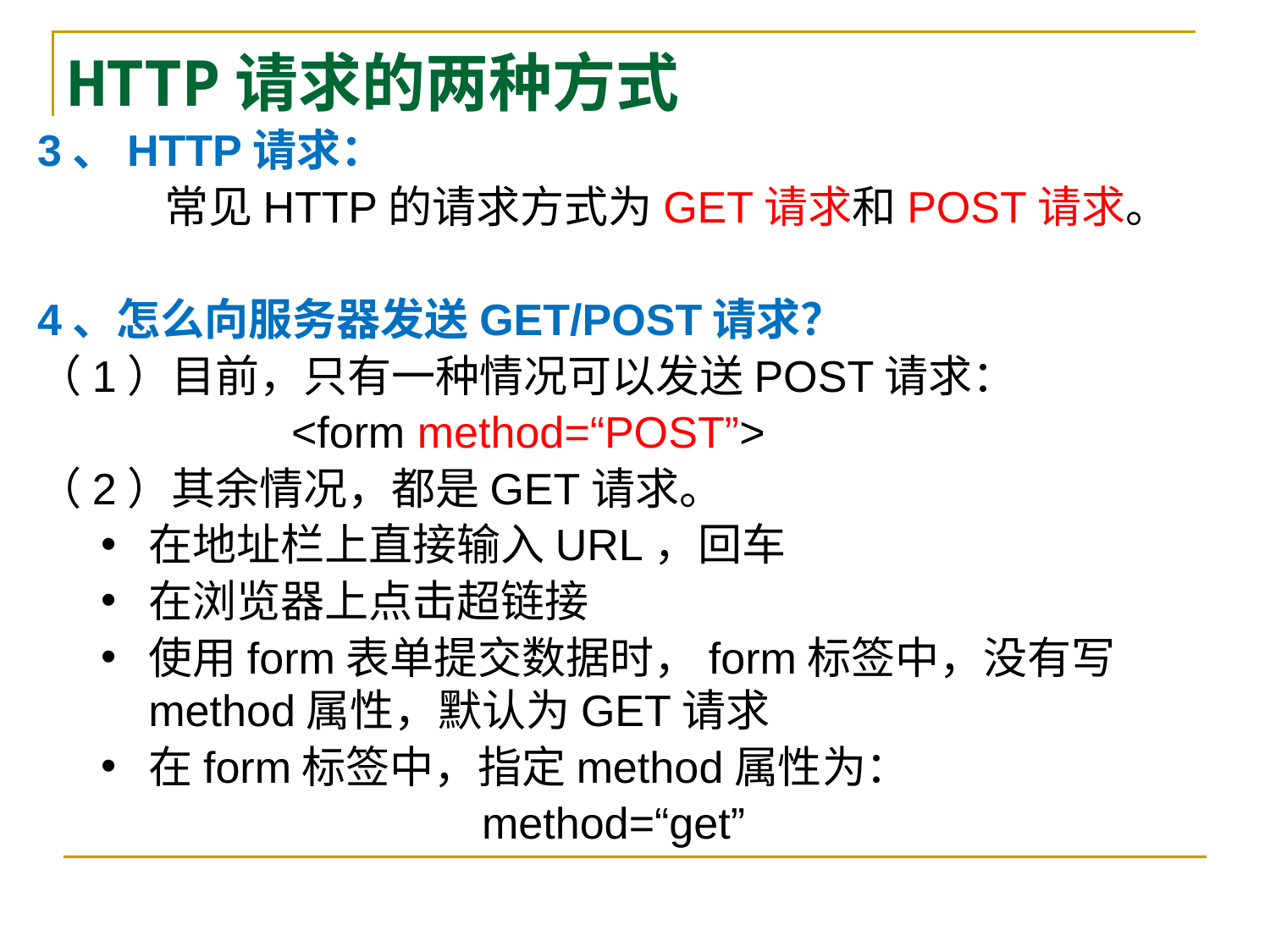

# HTTP请求的两种方式
3、HTTP请求：
	常见HTTP的请求方式为GET请求和POST请求。

4、怎么向服务器发送GET/POST请求？
（1）目前，只有一种情况可以发送POST请求：
		<form method=“POST”>
（2）其余情况，都是GET请求。
在地址栏上直接输入URL，回车
在浏览器上点击超链接
使用form表单提交数据时，form标签中，没有写method属性，默认为GET请求
在form标签中，指定method属性为：
			method=“get”